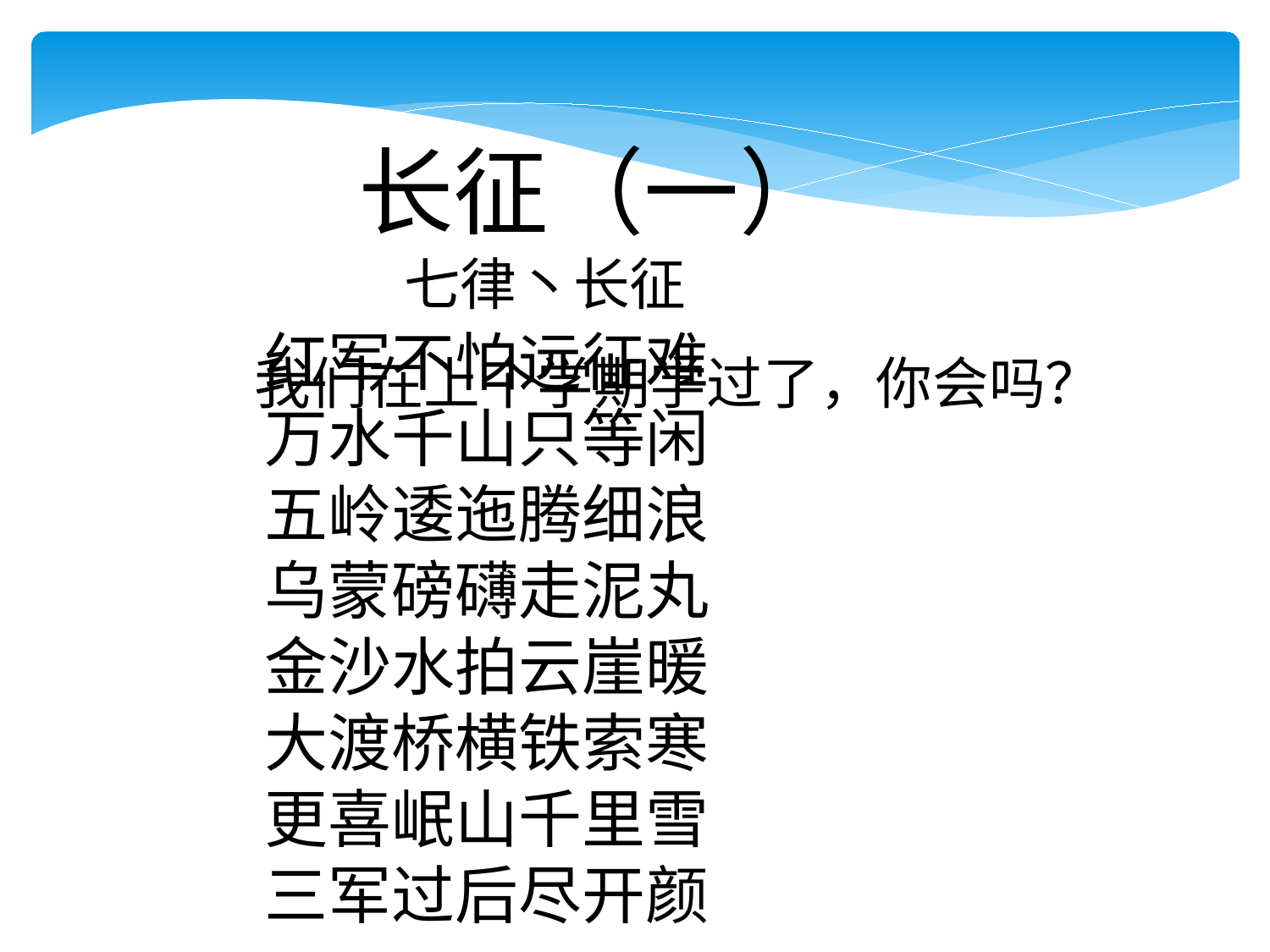

长征（一）
七律丶长征
红军不怕远征难
万水千山只等闲
五岭逶迤腾细浪
乌蒙磅礴走泥丸
金沙水拍云崖暖
大渡桥横铁索寒
更喜岷山千里雪
三军过后尽开颜
我们在上个学期学过了，你会吗？